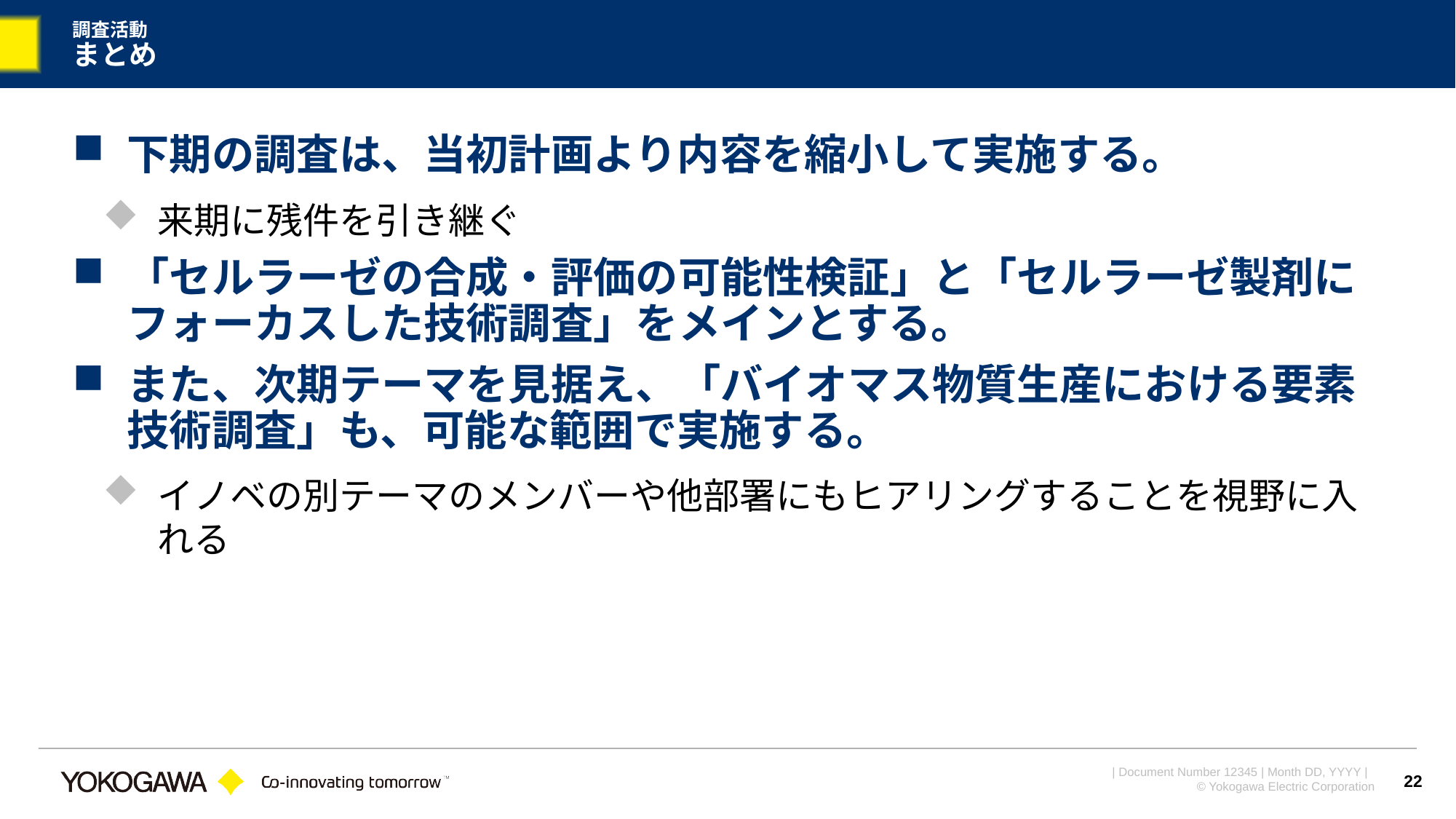

# 調査活動 まとめ
下期の調査は、当初計画より内容を縮小して実施する。
来期に残件を引き継ぐ
「セルラーゼの合成・評価の可能性検証」と「セルラーゼ製剤にフォーカスした技術調査」をメインとする。
また、次期テーマを見据え、「バイオマス物質生産における要素技術調査」も、可能な範囲で実施する。
イノベの別テーマのメンバーや他部署にもヒアリングすることを視野に入れる
22